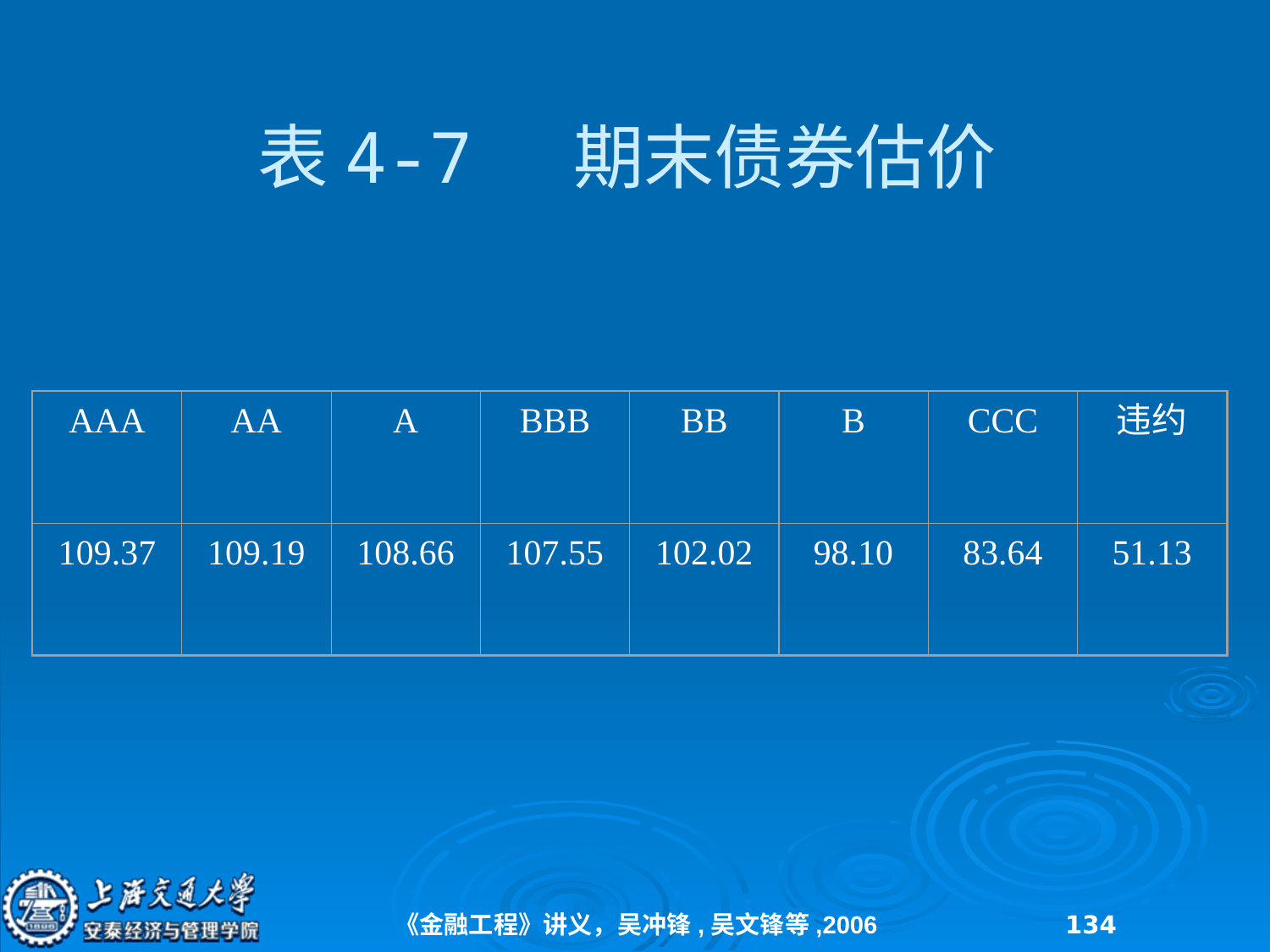

# 表4-7  期末债券估价

AAA

AA

A

BBB

BB

B

CCC

违约

109.37

109.19

108.66

107.55

102.02

98.10

83.64

51.13